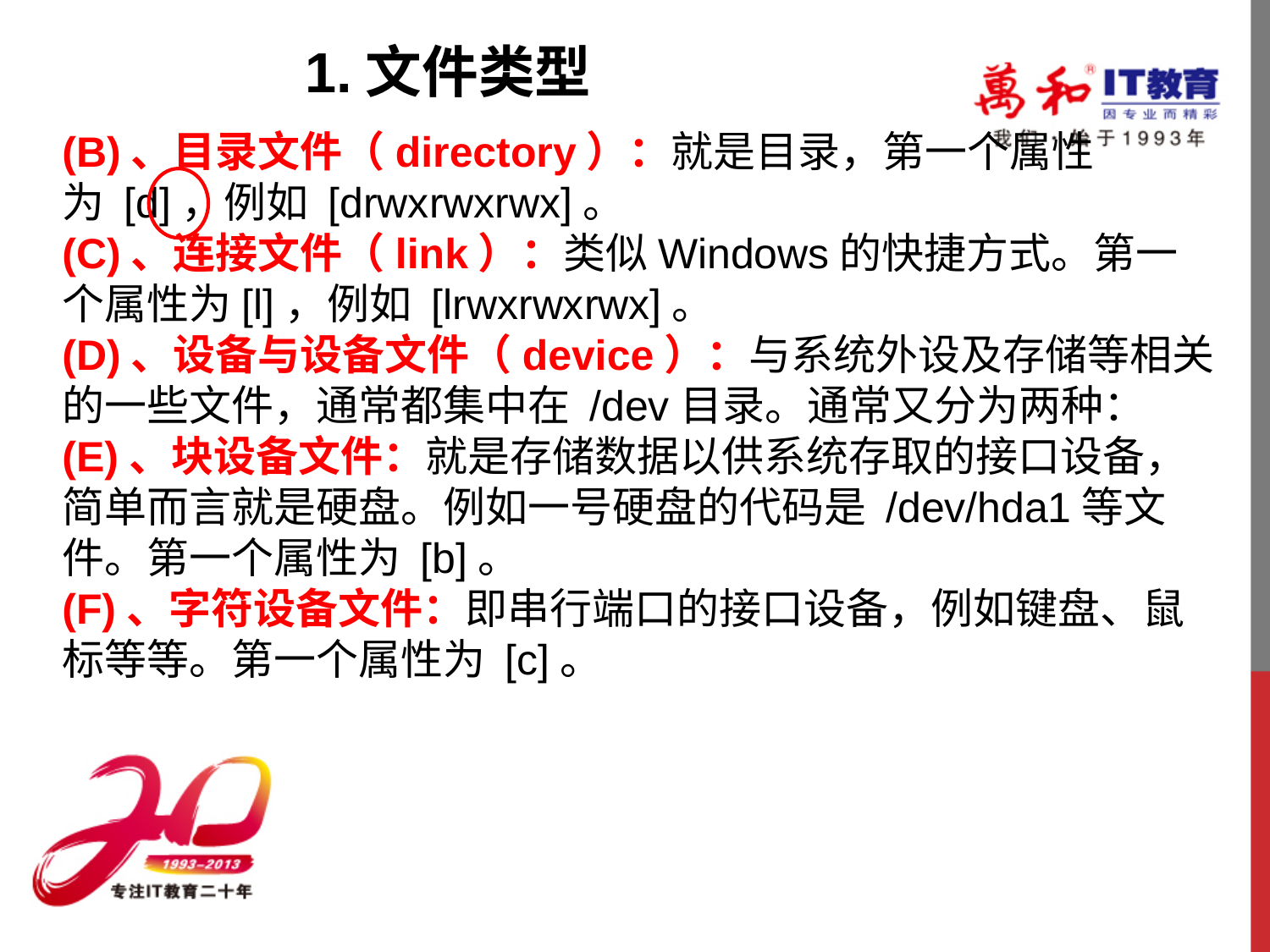

1.文件类型
(B)、目录文件（directory）：就是目录，第一个属性为 [d]，例如 [drwxrwxrwx]。
(C)、连接文件（link）：类似Windows的快捷方式。第一个属性为[l]，例如 [lrwxrwxrwx]。
(D)、设备与设备文件（device）：与系统外设及存储等相关的一些文件，通常都集中在 /dev目录。通常又分为两种：
(E)、块设备文件：就是存储数据以供系统存取的接口设备，简单而言就是硬盘。例如一号硬盘的代码是 /dev/hda1等文件。第一个属性为 [b]。
(F)、字符设备文件：即串行端口的接口设备，例如键盘、鼠标等等。第一个属性为 [c]。